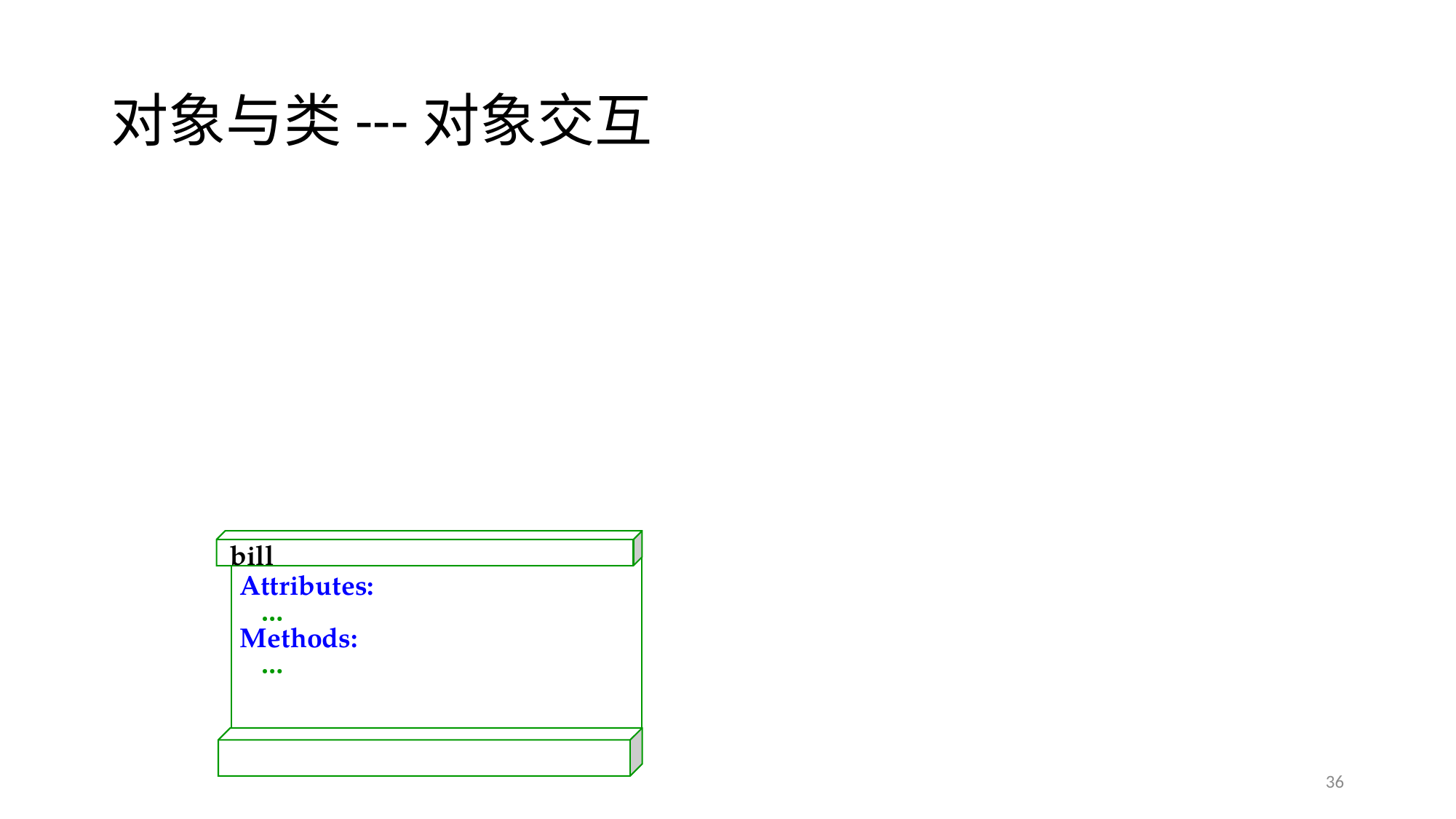

# 对象与类---对象交互

bill

Attributes:
   …
Methods:
   …

36